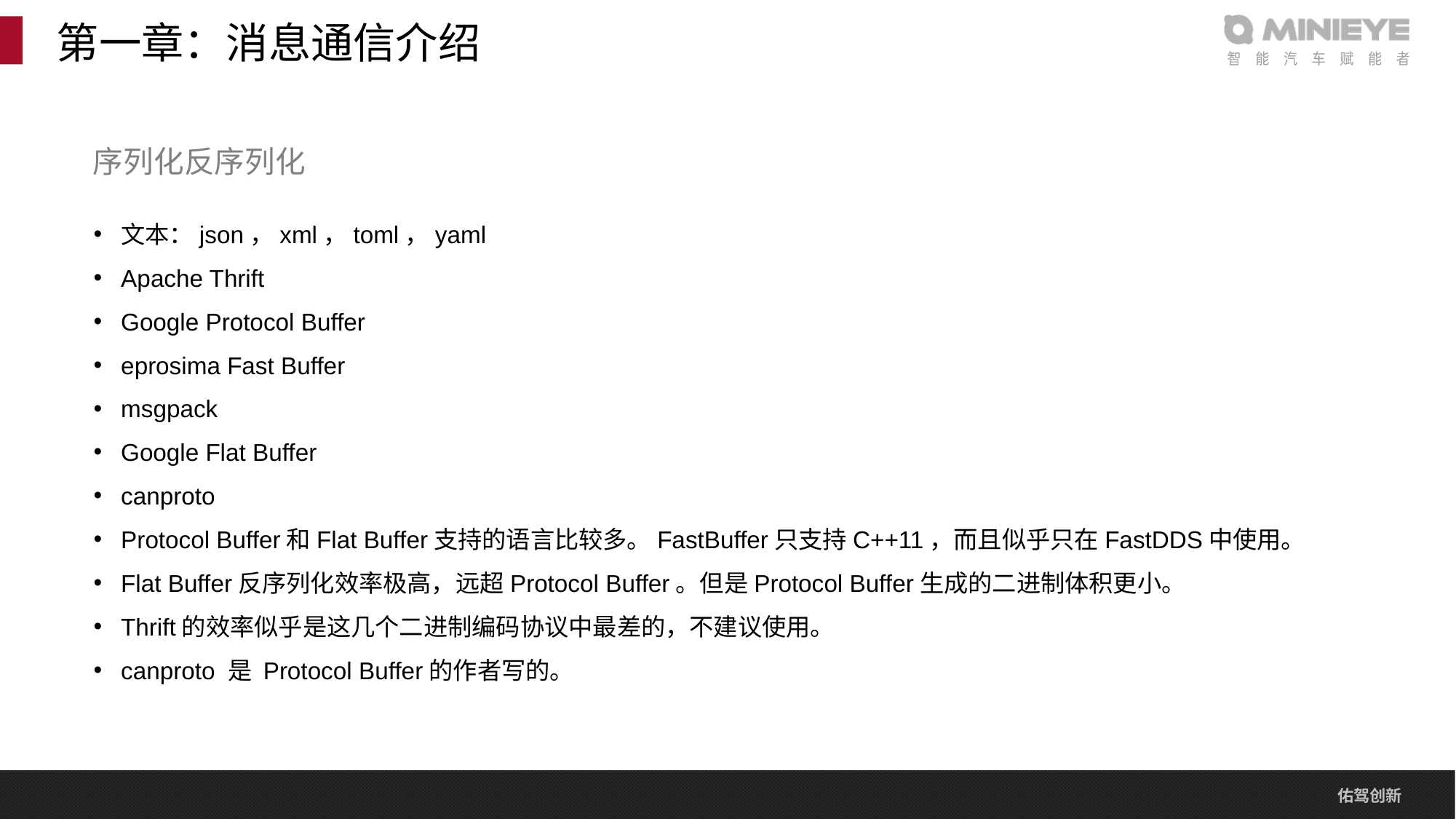

# 第一章：消息通信介绍
序列化反序列化
文本：json，xml，toml，yaml
Apache Thrift
Google Protocol Buffer
eprosima Fast Buffer
msgpack
Google Flat Buffer
canproto
Protocol Buffer和Flat Buffer支持的语言比较多。FastBuffer只支持C++11，而且似乎只在FastDDS中使用。
Flat Buffer反序列化效率极高，远超Protocol Buffer。但是Protocol Buffer生成的二进制体积更小。
Thrift的效率似乎是这几个二进制编码协议中最差的，不建议使用。
canproto 是 Protocol Buffer的作者写的。